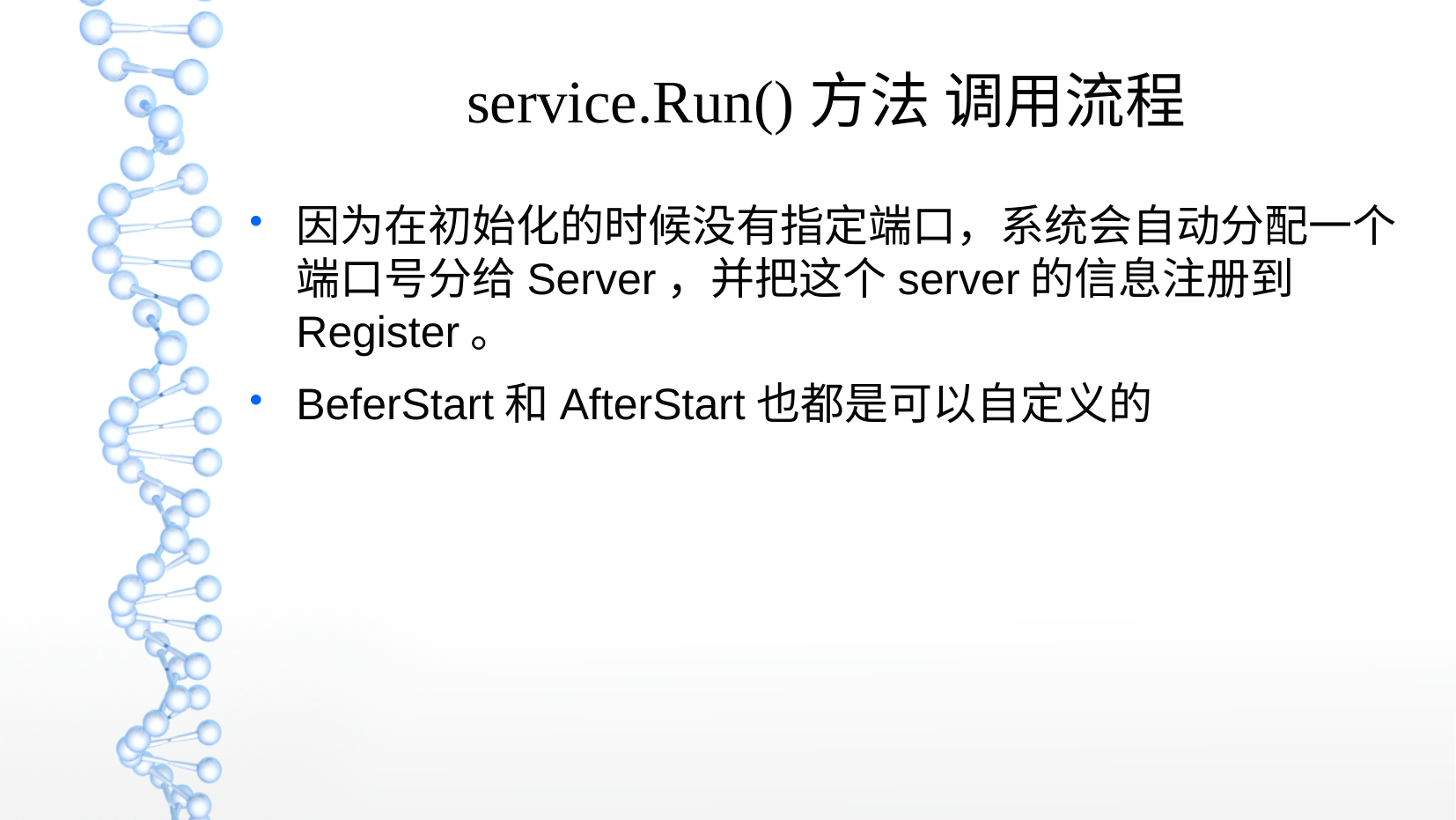

service.Run()方法 调用流程
因为在初始化的时候没有指定端口，系统会自动分配一个端口号分给Server，并把这个server的信息注册到Register。
BeferStart和AfterStart也都是可以自定义的